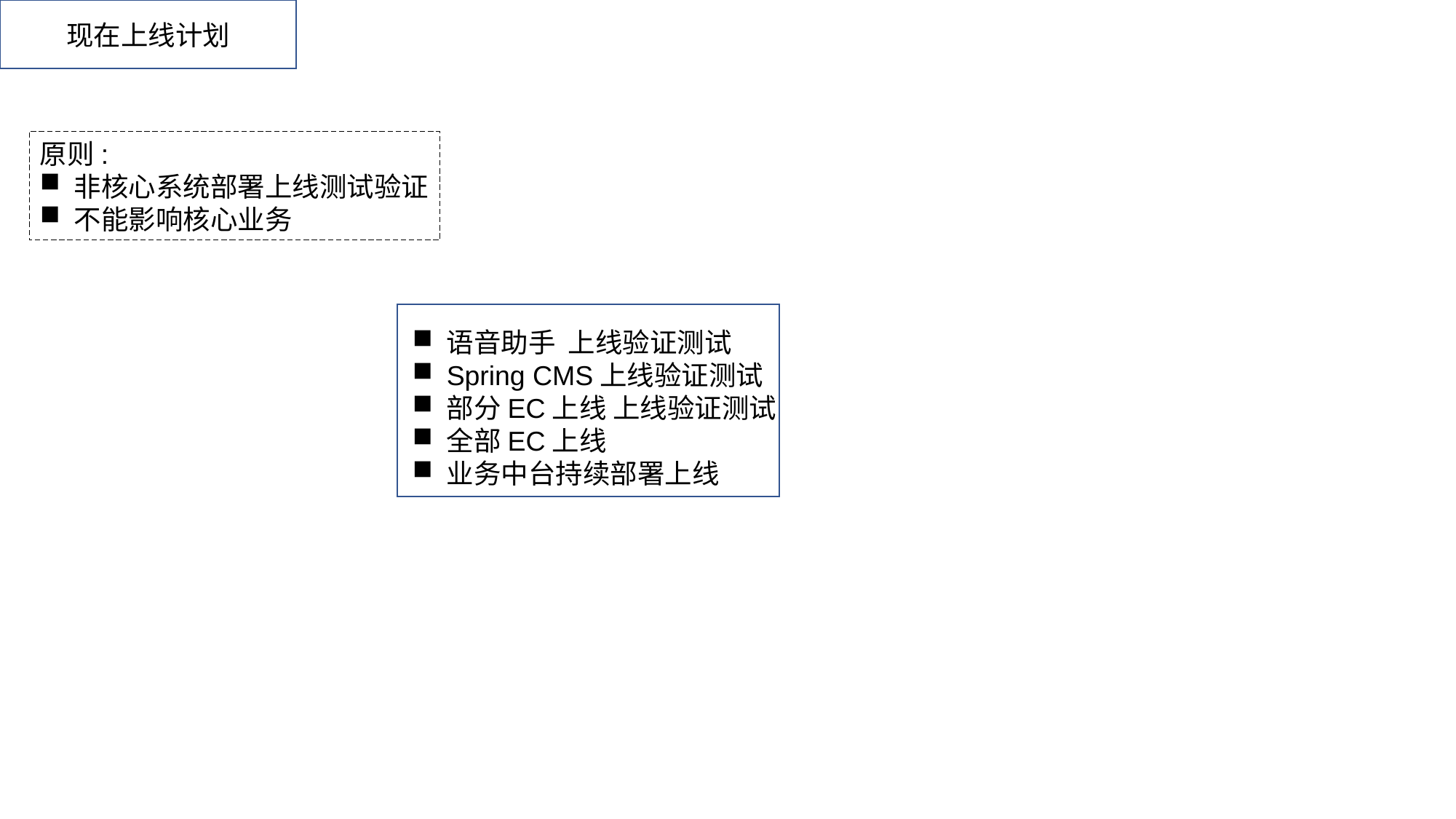

现在上线计划
原则:
非核心系统部署上线测试验证
不能影响核心业务

语音助手  上线验证测试
Spring CMS上线验证测试
部分EC上线 上线验证测试
全部EC上线
业务中台持续部署上线